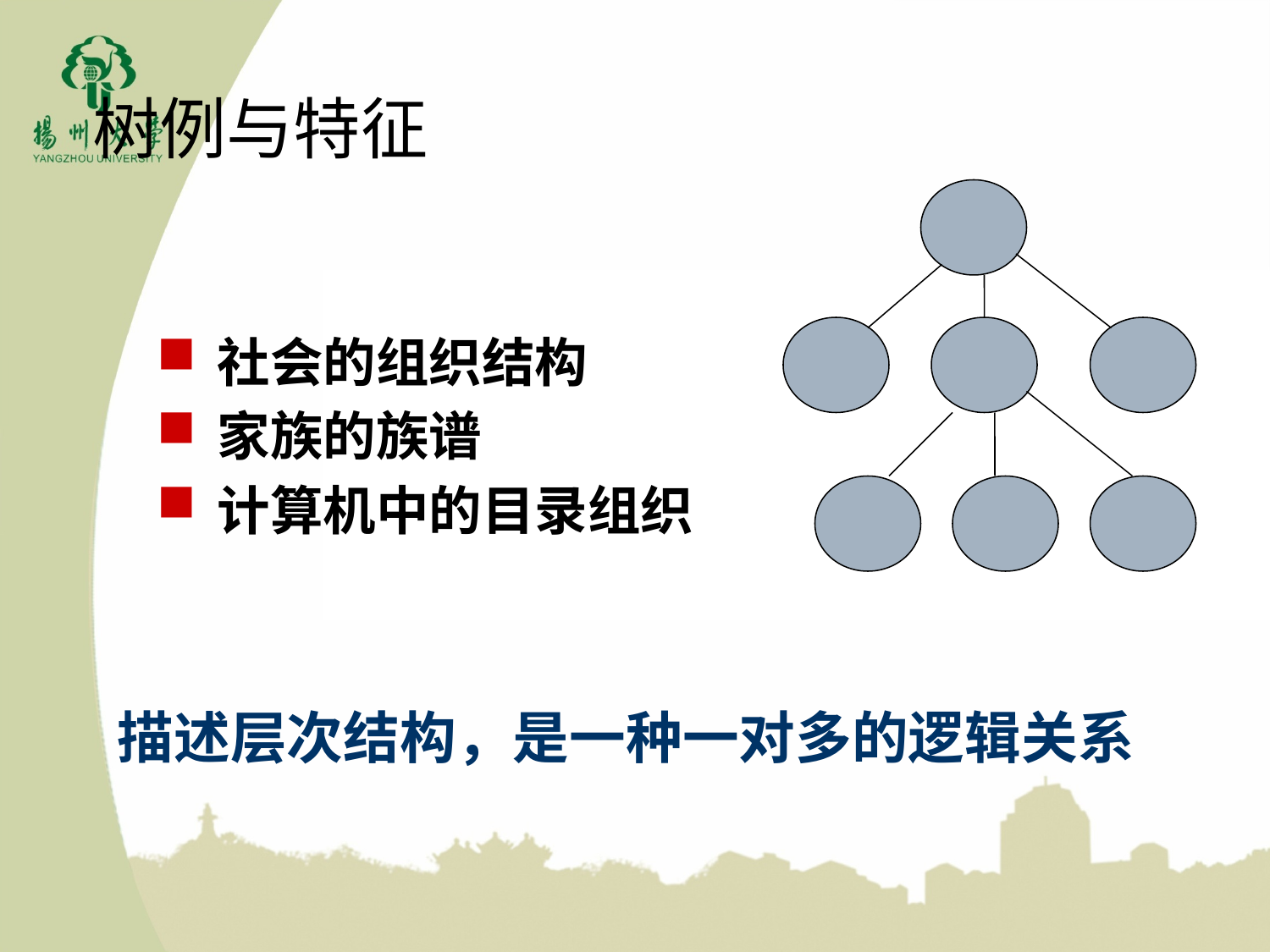

树例与特征

社会的组织结构
家族的族谱
计算机中的目录组织

描述层次结构，是一种一对多的逻辑关系